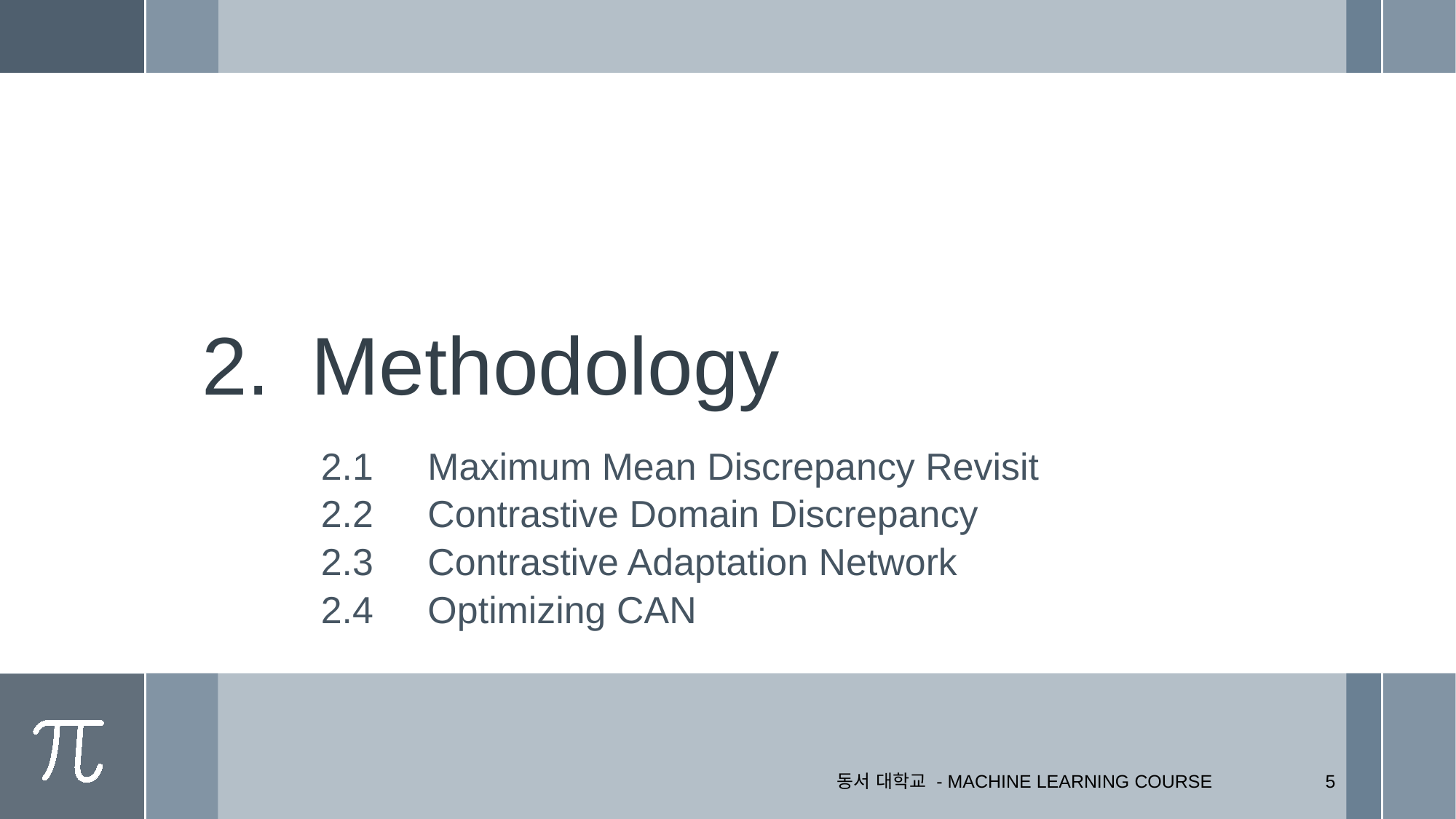

# Methodology
2.1	Maximum Mean Discrepancy Revisit
2.2	Contrastive Domain Discrepancy
2.3	Contrastive Adaptation Network
2.4	Optimizing CAN

동서 대학교 - Machine Learning Course
5